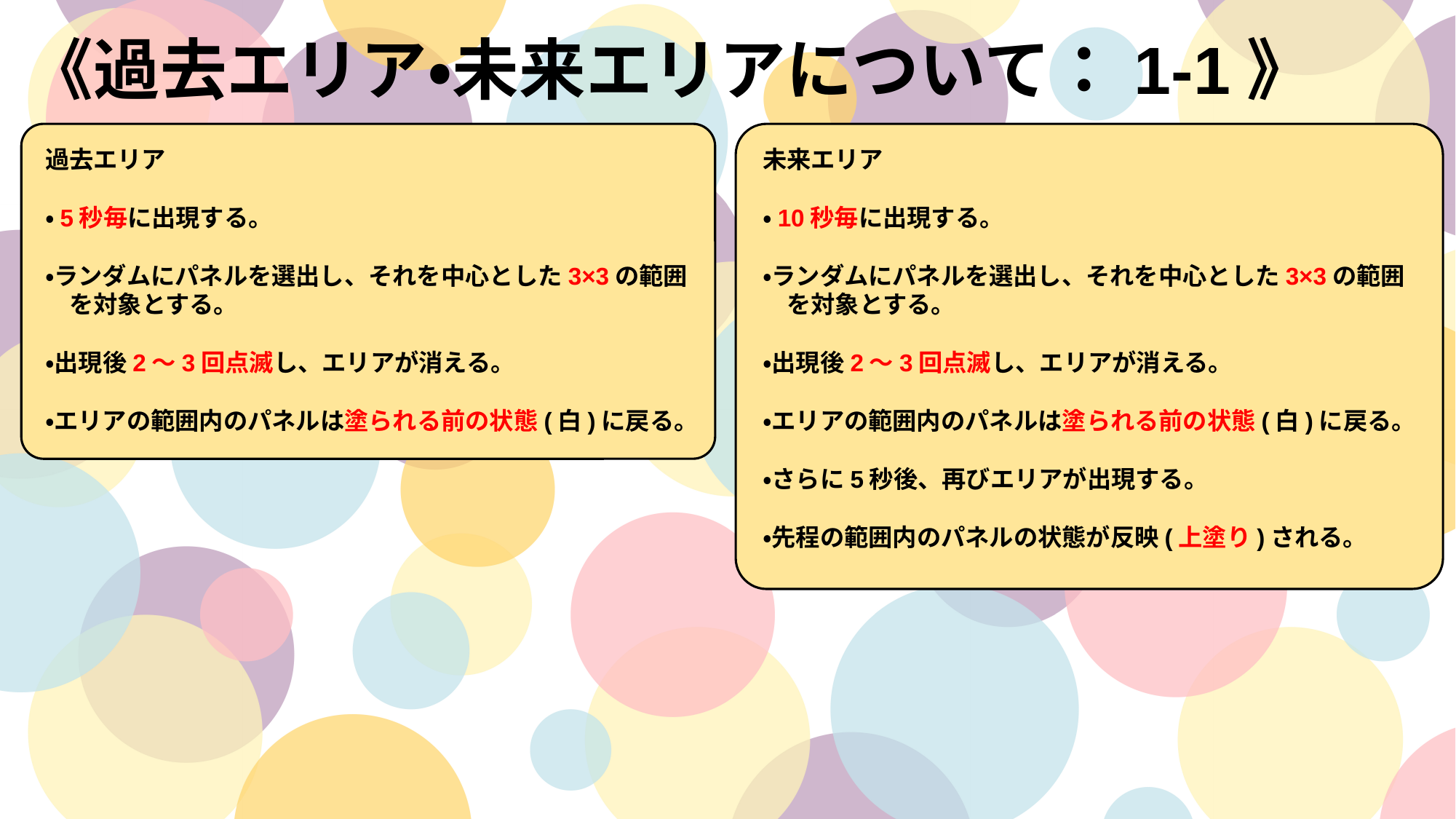

《過去エリア・未来エリアについて：1-1》

過去エリア

・5秒毎に出現する。

・ランダムにパネルを選出し、それを中心とした3×3の範囲
　を対象とする。

・出現後2～3回点滅し、エリアが消える。

・エリアの範囲内のパネルは塗られる前の状態(白)に戻る。
未来エリア

・10秒毎に出現する。

・ランダムにパネルを選出し、それを中心とした3×3の範囲
　を対象とする。

・出現後2～3回点滅し、エリアが消える。

・エリアの範囲内のパネルは塗られる前の状態(白)に戻る。

・さらに5秒後、再びエリアが出現する。

・先程の範囲内のパネルの状態が反映(上塗り)される。